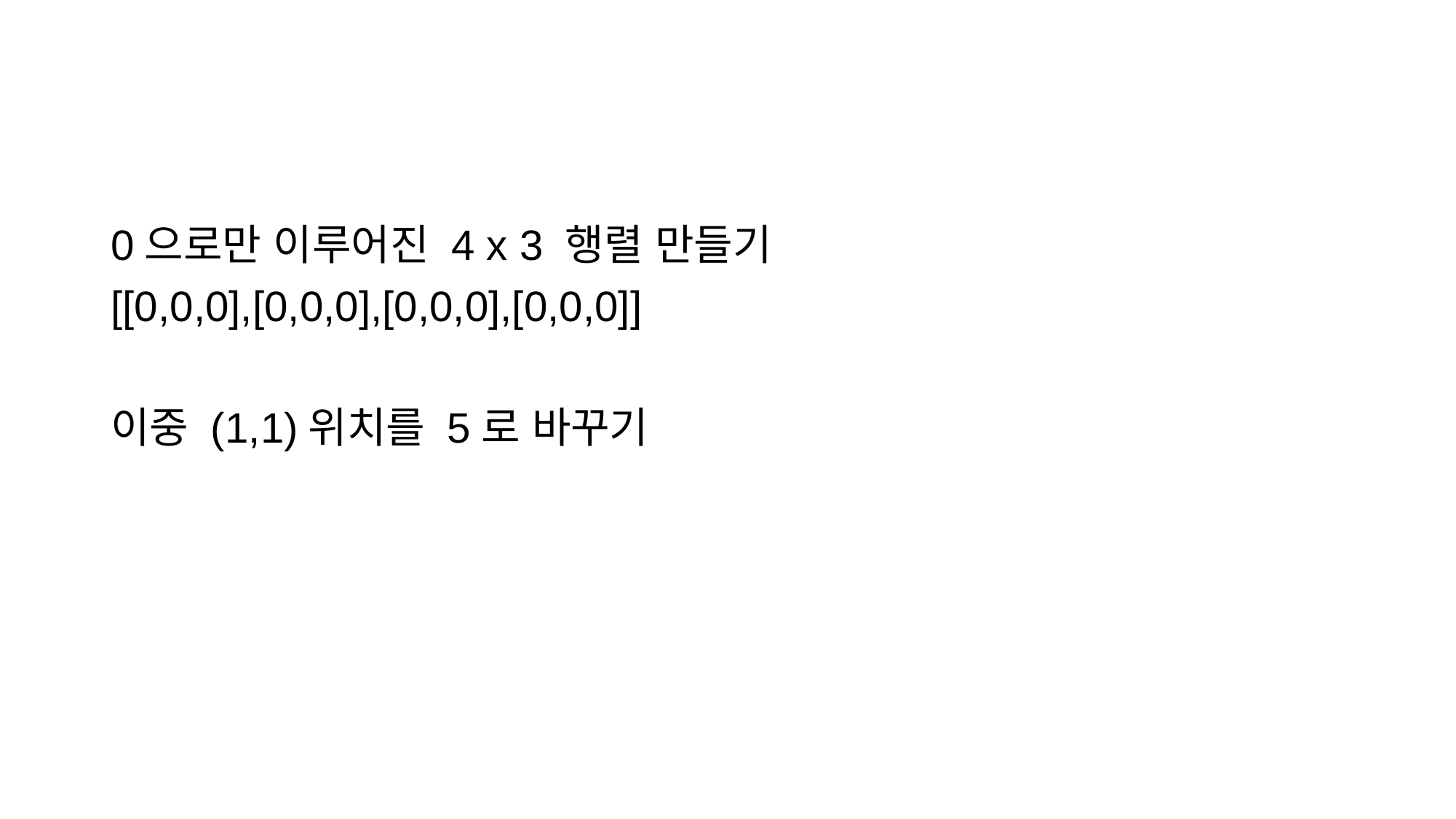

#
0으로만 이루어진 4 x 3 행렬 만들기
[[0,0,0],[0,0,0],[0,0,0],[0,0,0]]

이중 (1,1)위치를 5로 바꾸기